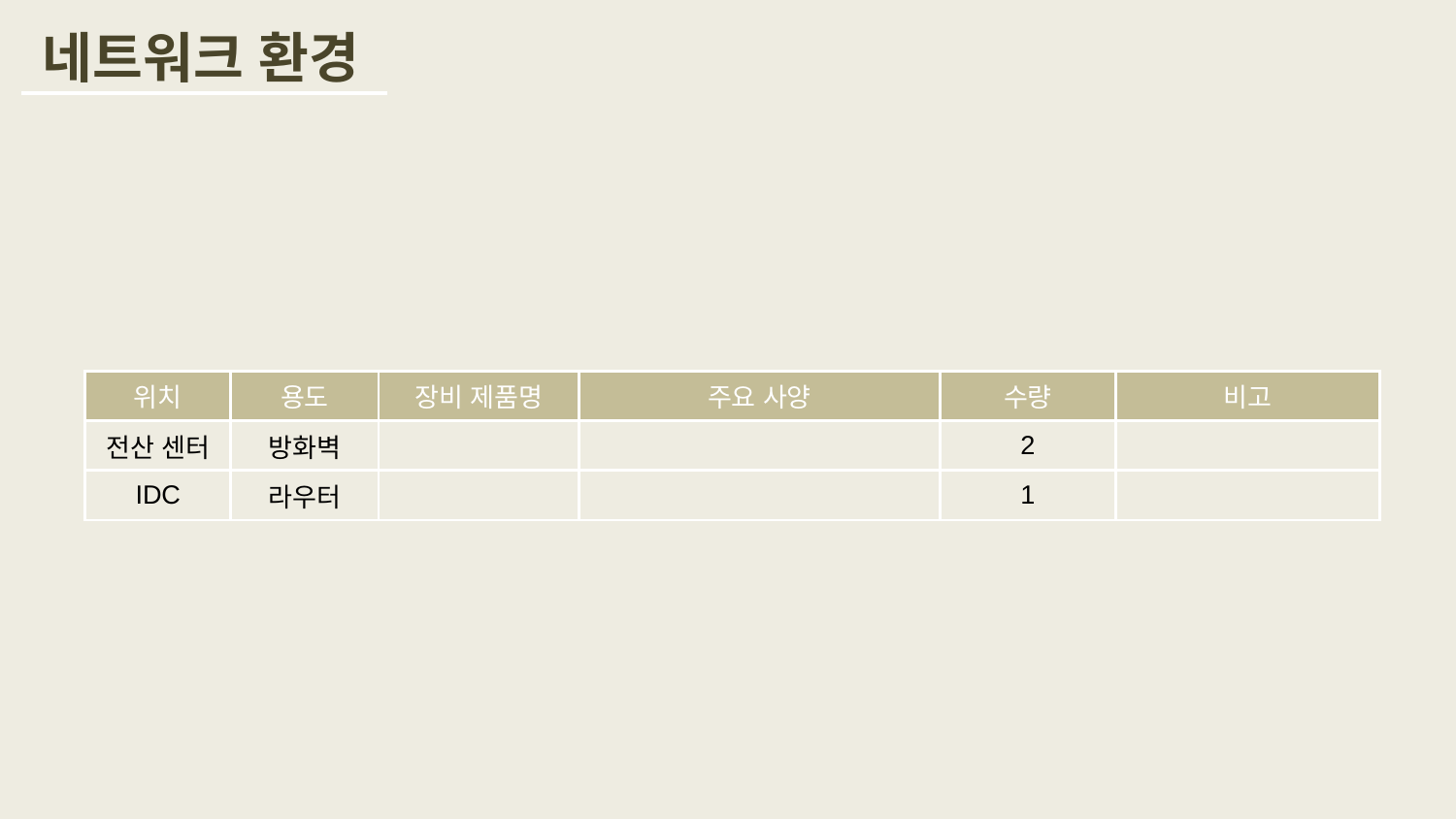

네트워크 환경
| 위치 | 용도 | 장비 제품명 | 주요 사양 | 수량 | 비고 |
| --- | --- | --- | --- | --- | --- |
| 전산 센터 | 방화벽 |  |  | 2 |  |
| IDC | 라우터 |  |  | 1 |  |